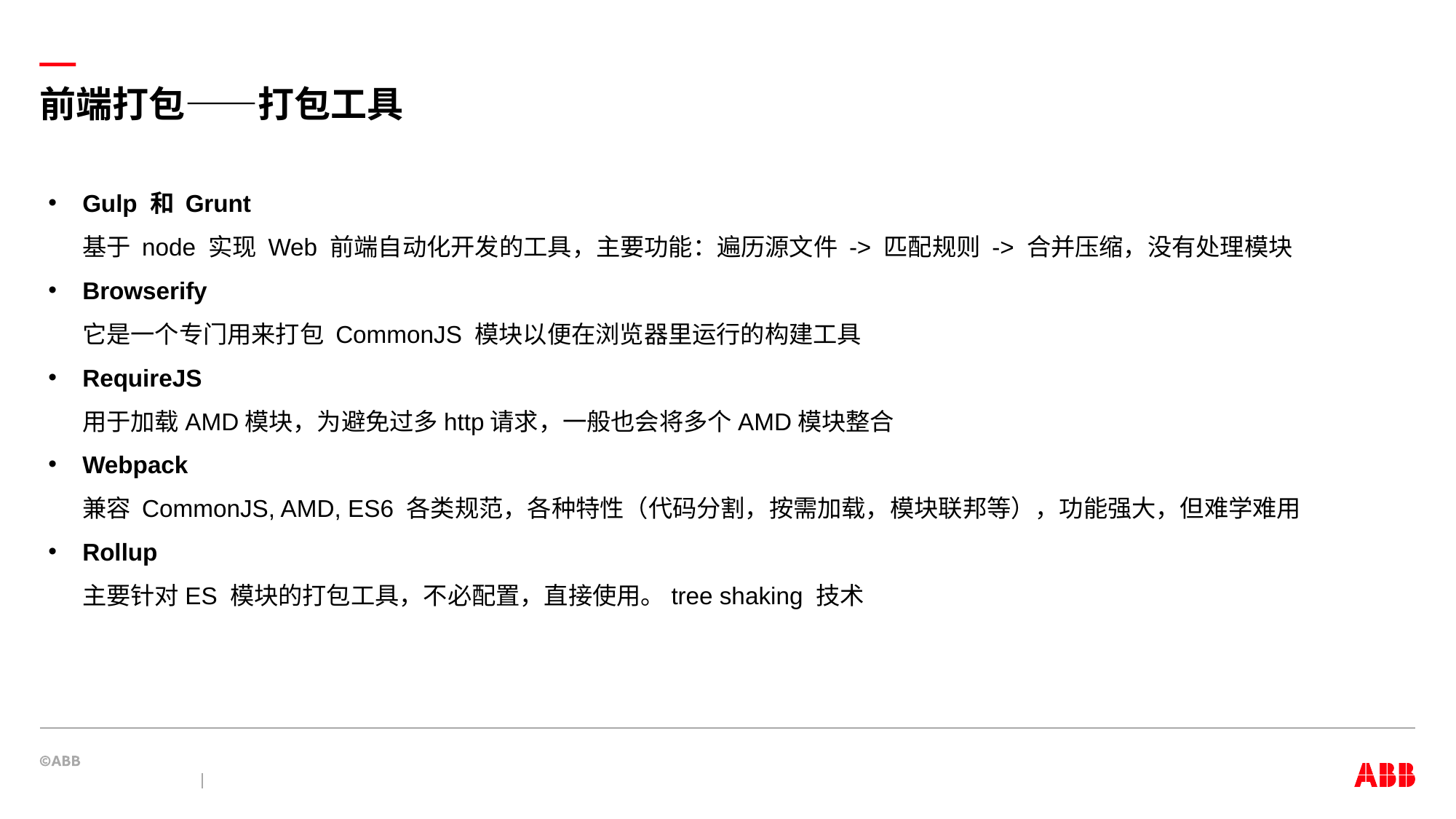

# 前端打包——打包工具
Gulp 和 Grunt
基于 node 实现 Web 前端自动化开发的工具，主要功能：遍历源文件 -> 匹配规则 -> 合并压缩，没有处理模块
Browserify
它是一个专门用来打包 CommonJS 模块以便在浏览器里运行的构建工具
RequireJS
用于加载AMD模块，为避免过多http请求，一般也会将多个AMD模块整合
Webpack
兼容 CommonJS, AMD, ES6 各类规范，各种特性（代码分割，按需加载，模块联邦等），功能强大，但难学难用
Rollup
主要针对ES 模块的打包工具，不必配置，直接使用。tree shaking 技术